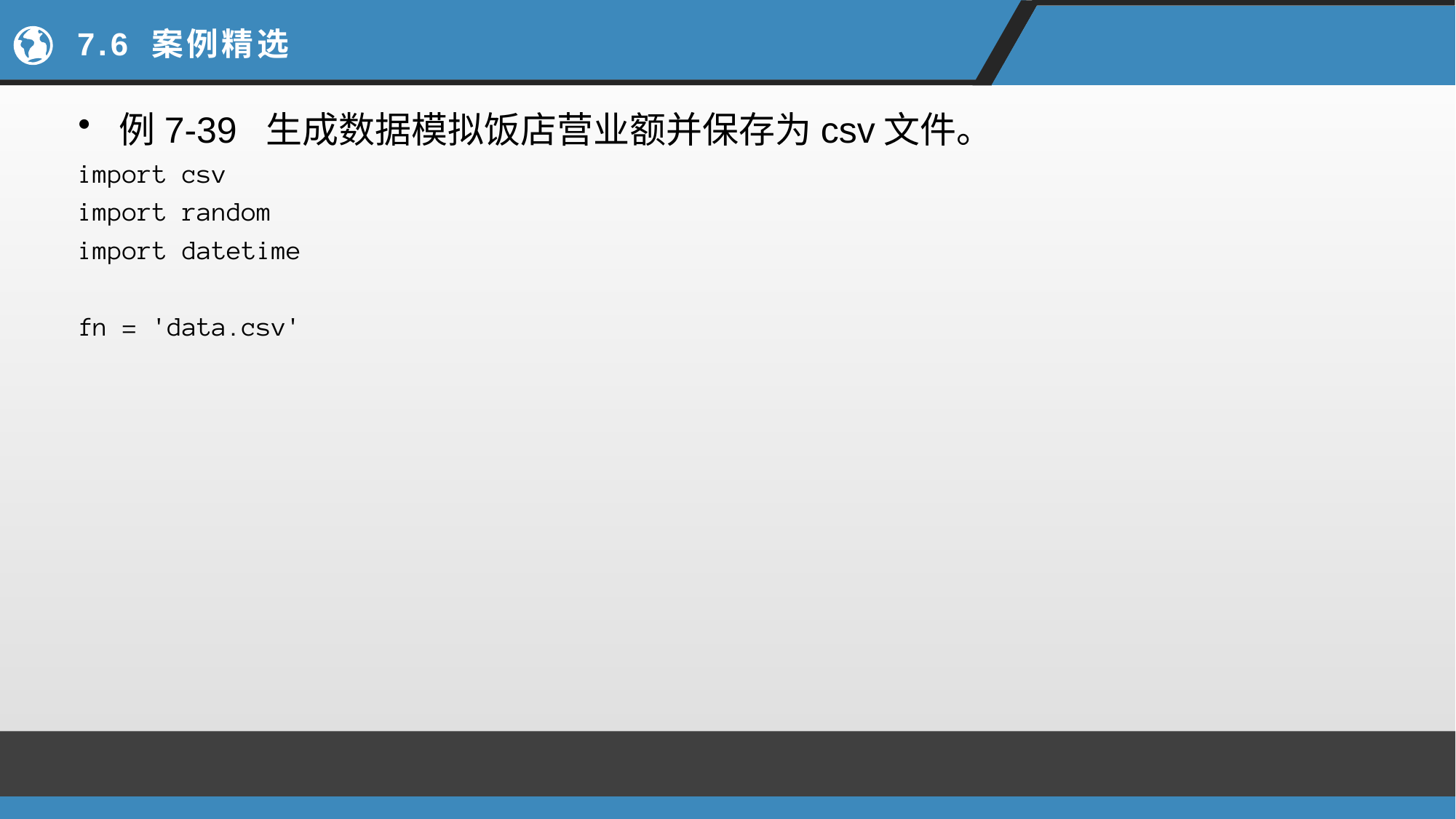

# 7.6 案例精选

例7-39  生成数据模拟饭店营业额并保存为csv文件。
import csv
import random
import datetime

fn = 'data.csv'